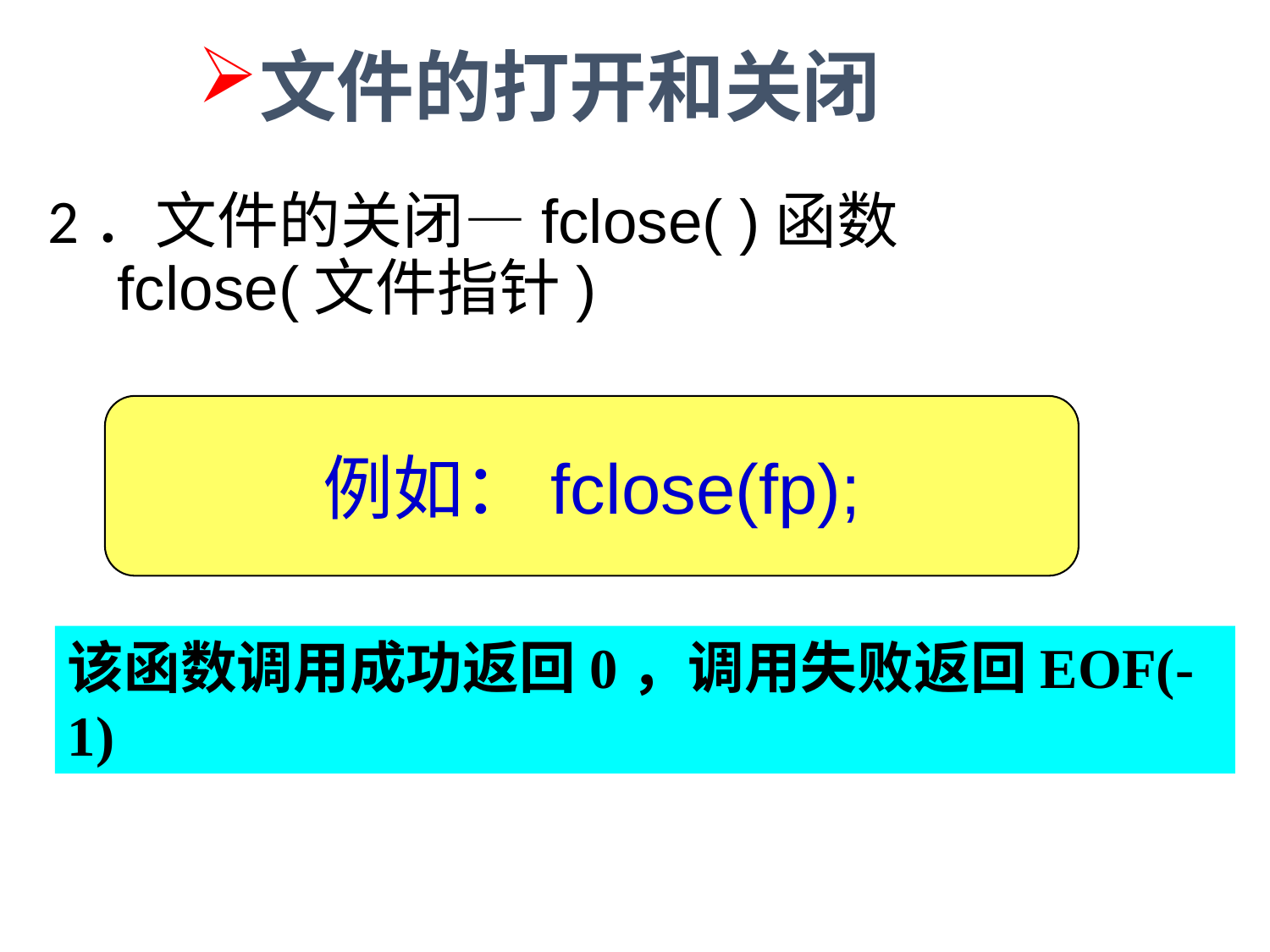

文件的打开和关闭
# 2．文件的关闭—fclose( )函数 fclose(文件指针)
例如：fclose(fp);
该函数调用成功返回0，调用失败返回EOF(-1)